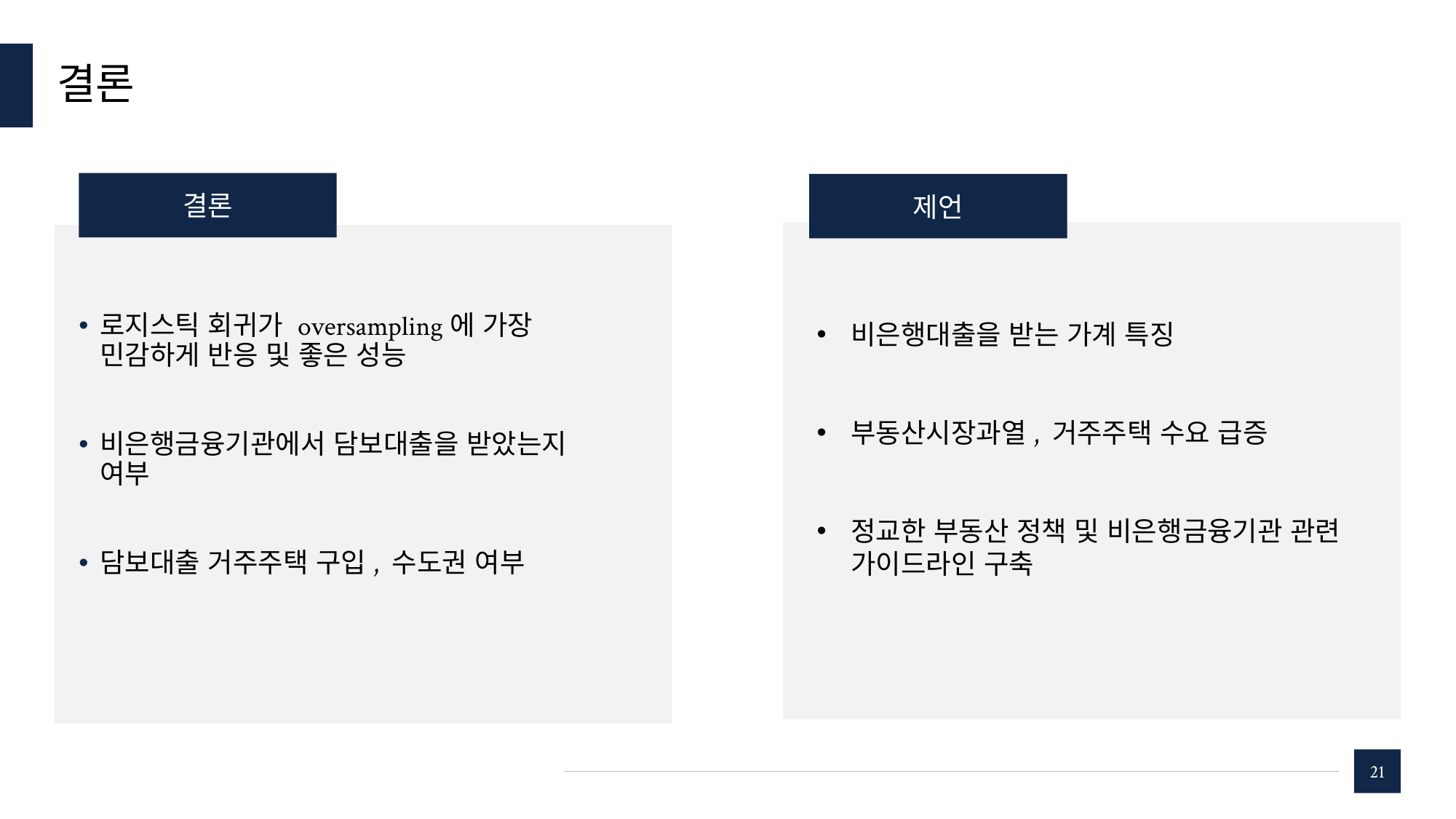

# 결론
결론
제언

로지스틱 회귀가 oversampling에 가장 민감하게 반응 및 좋은 성능

비은행금융기관에서 담보대출을 받았는지 여부

담보대출 거주주택 구입, 수도권 여부
비은행대출을 받는 가계 특징

부동산시장과열, 거주주택 수요 급증

정교한 부동산 정책 및 비은행금융기관 관련 가이드라인 구축

21